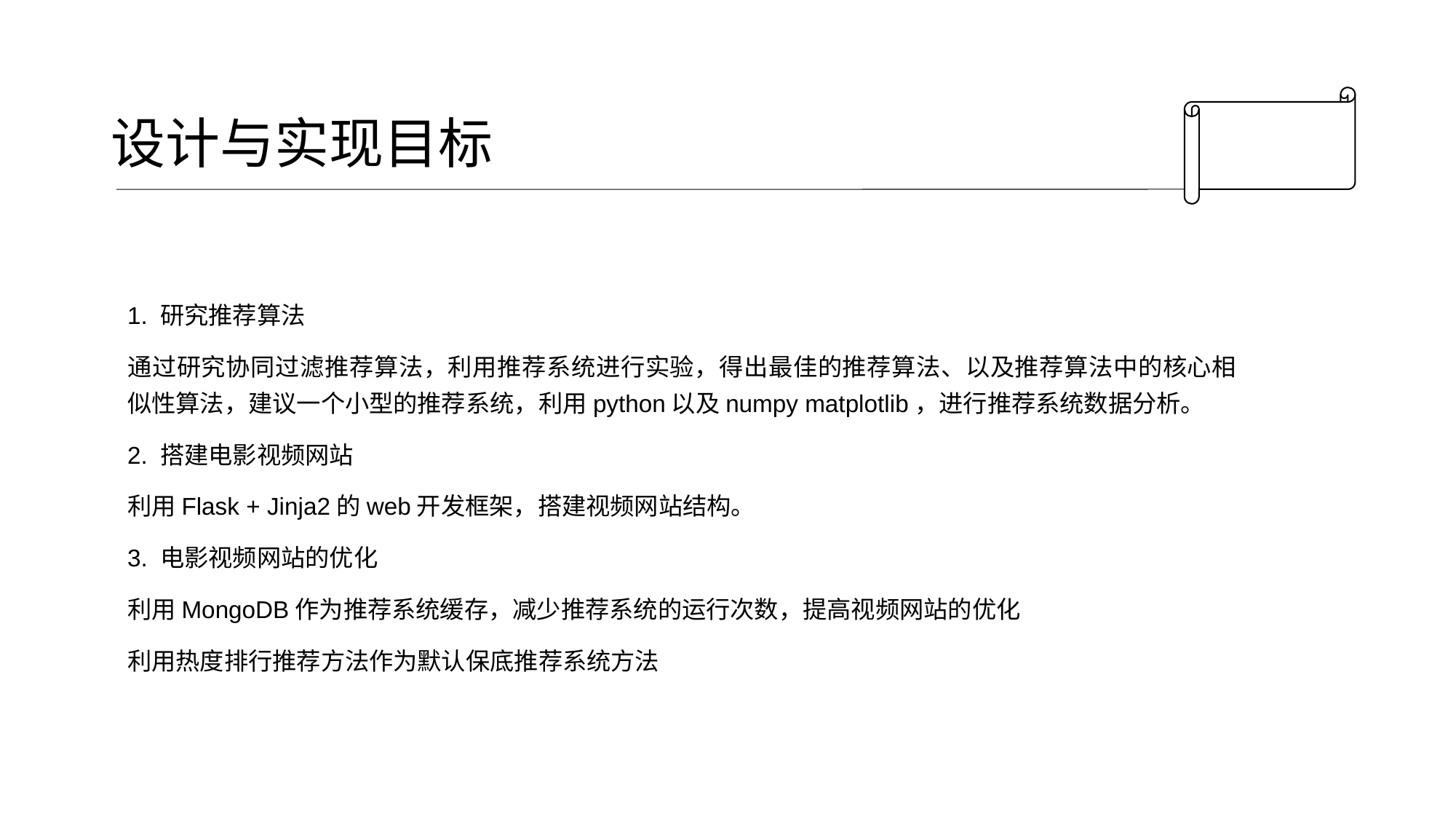

# 设计与实现目标

1. 研究推荐算法
通过研究协同过滤推荐算法，利用推荐系统进行实验，得出最佳的推荐算法、以及推荐算法中的核心相似性算法，建议一个小型的推荐系统，利用python以及numpy matplotlib，进行推荐系统数据分析。
2. 搭建电影视频网站
利用Flask + Jinja2的web开发框架，搭建视频网站结构。
3. 电影视频网站的优化
利用MongoDB作为推荐系统缓存，减少推荐系统的运行次数，提高视频网站的优化
利用热度排行推荐方法作为默认保底推荐系统方法